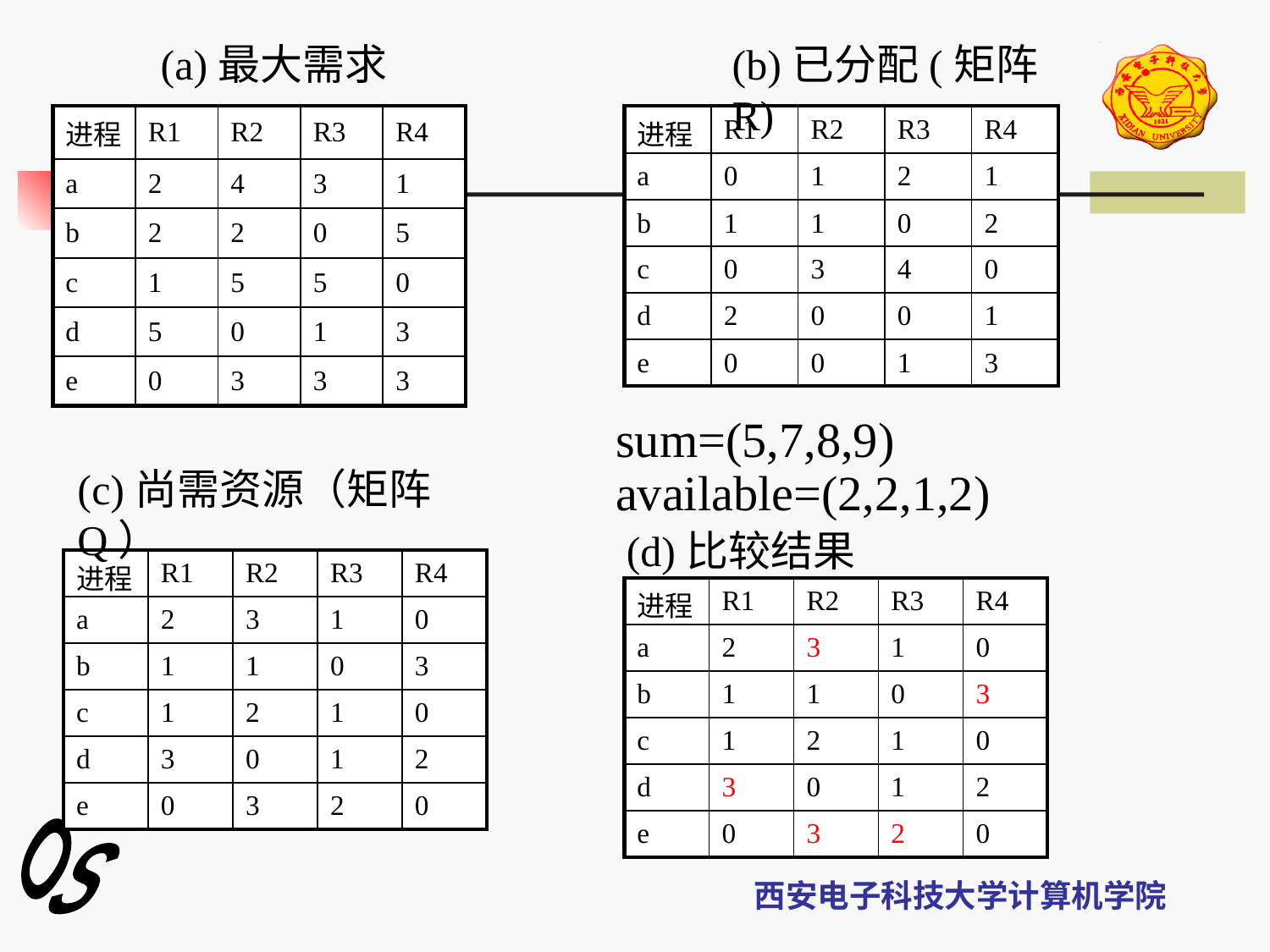

(a)最大需求
(b)已分配(矩阵R)
| 进程 | R1 | R2 | R3 | R4 |
| --- | --- | --- | --- | --- |
| a | 2 | 4 | 3 | 1 |
| b | 2 | 2 | 0 | 5 |
| c | 1 | 5 | 5 | 0 |
| d | 5 | 0 | 1 | 3 |
| e | 0 | 3 | 3 | 3 |
| 进程 | R1 | R2 | R3 | R4 |
| --- | --- | --- | --- | --- |
| a | 0 | 1 | 2 | 1 |
| b | 1 | 1 | 0 | 2 |
| c | 0 | 3 | 4 | 0 |
| d | 2 | 0 | 0 | 1 |
| e | 0 | 0 | 1 | 3 |
sum=(5,7,8,9)
available=(2,2,1,2)
(c)尚需资源（矩阵Q）
(d)比较结果
| 进程 | R1 | R2 | R3 | R4 |
| --- | --- | --- | --- | --- |
| a | 2 | 3 | 1 | 0 |
| b | 1 | 1 | 0 | 3 |
| c | 1 | 2 | 1 | 0 |
| d | 3 | 0 | 1 | 2 |
| e | 0 | 3 | 2 | 0 |
| 进程 | R1 | R2 | R3 | R4 |
| --- | --- | --- | --- | --- |
| a | 2 | 3 | 1 | 0 |
| b | 1 | 1 | 0 | 3 |
| c | 1 | 2 | 1 | 0 |
| d | 3 | 0 | 1 | 2 |
| e | 0 | 3 | 2 | 0 |
25